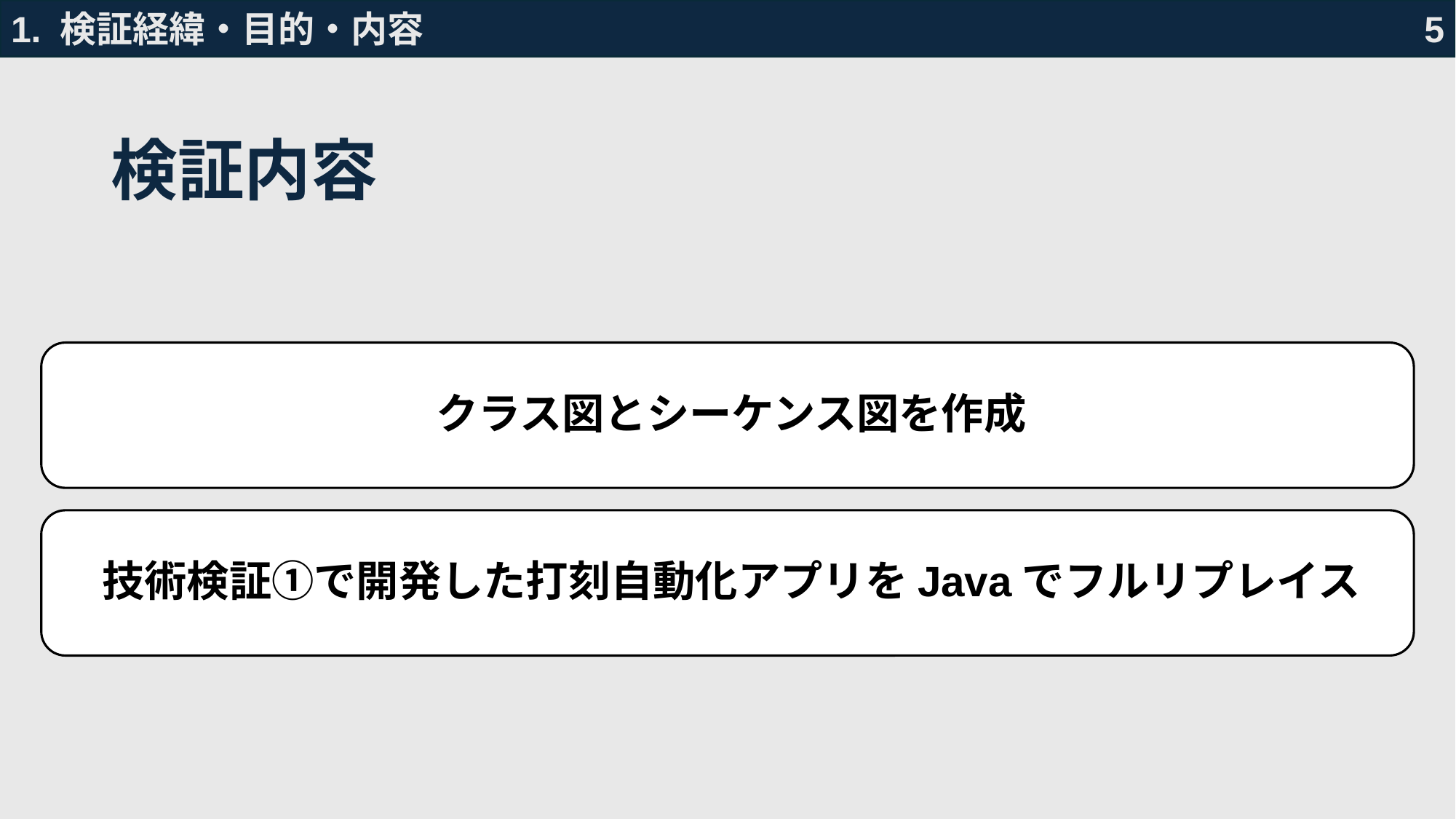

5
1. 検証経緯・目的・内容
# 検証内容
クラス図とシーケンス図を作成
技術検証①で開発した打刻自動化アプリをJavaでフルリプレイス